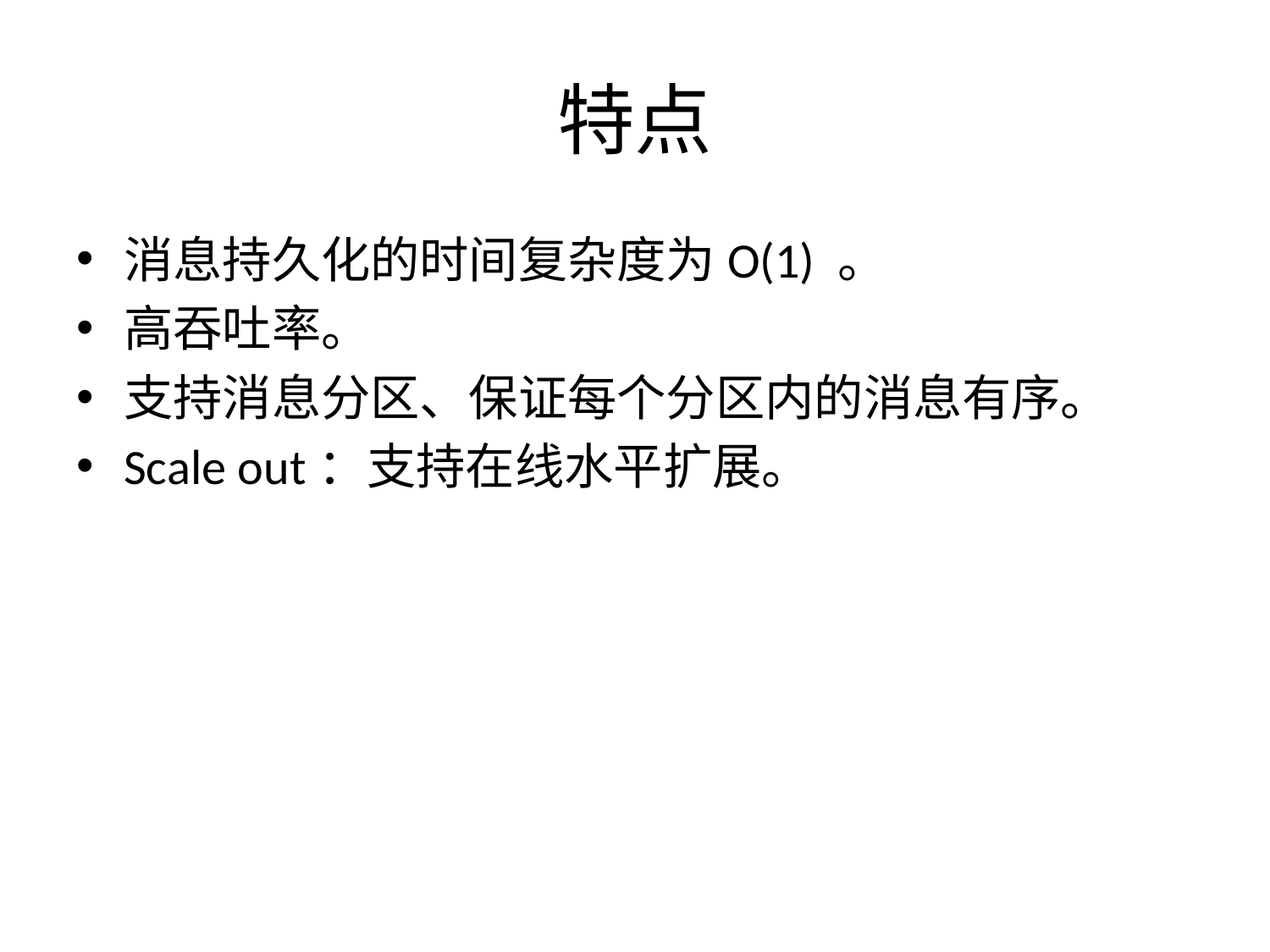

# 特点
消息持久化的时间复杂度为O(1) 。
高吞吐率。
支持消息分区、保证每个分区内的消息有序。
Scale out：支持在线水平扩展。